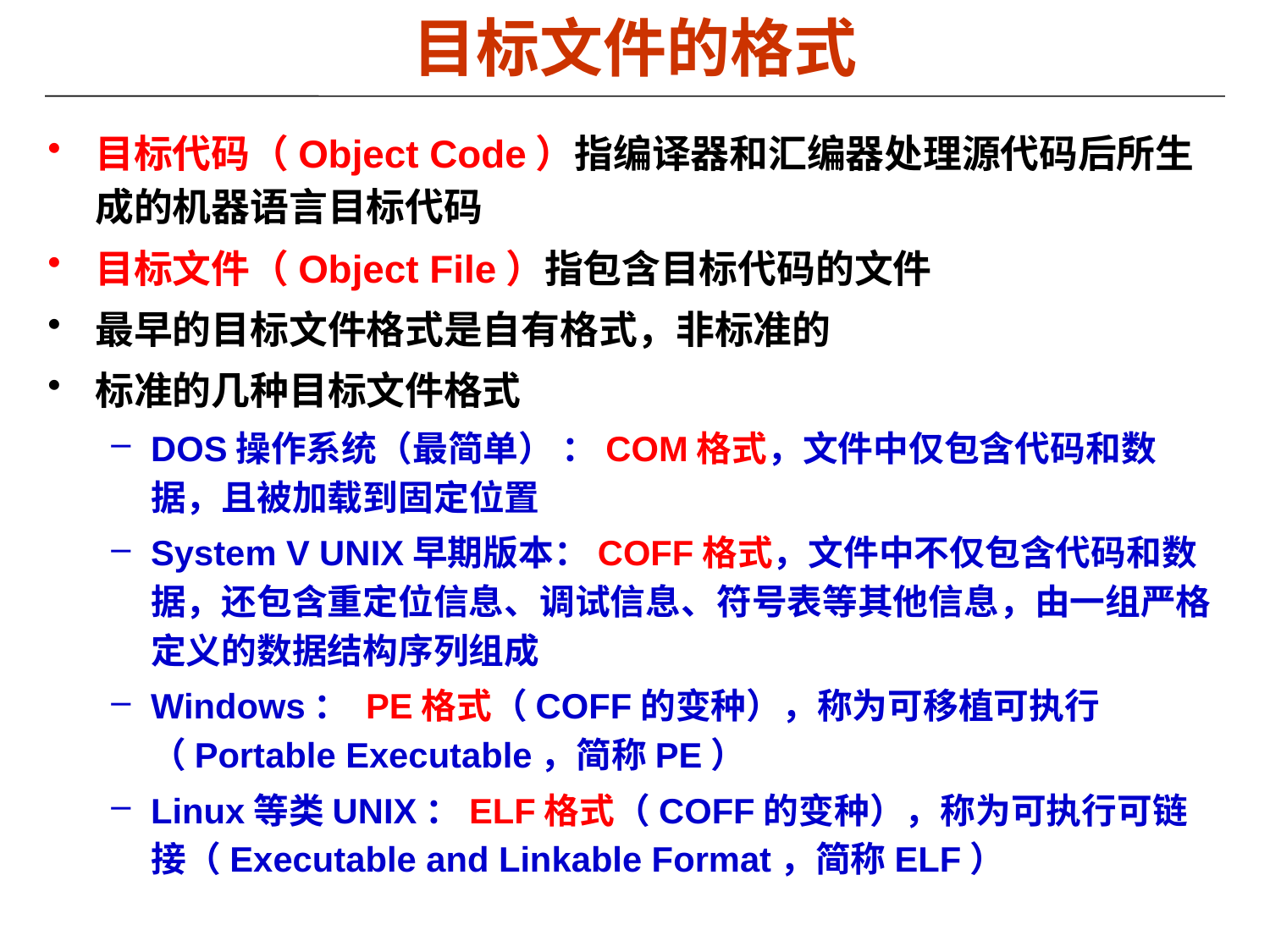

# 目标文件的格式
目标代码（Object Code）指编译器和汇编器处理源代码后所生成的机器语言目标代码
目标文件（Object File）指包含目标代码的文件
最早的目标文件格式是自有格式，非标准的
标准的几种目标文件格式
DOS操作系统（最简单） ：COM格式，文件中仅包含代码和数据，且被加载到固定位置
System V UNIX早期版本：COFF格式，文件中不仅包含代码和数据，还包含重定位信息、调试信息、符号表等其他信息，由一组严格定义的数据结构序列组成
Windows： PE格式（COFF的变种），称为可移植可执行（Portable Executable，简称PE）
Linux等类UNIX：ELF格式（COFF的变种），称为可执行可链接（Executable and Linkable Format，简称ELF）